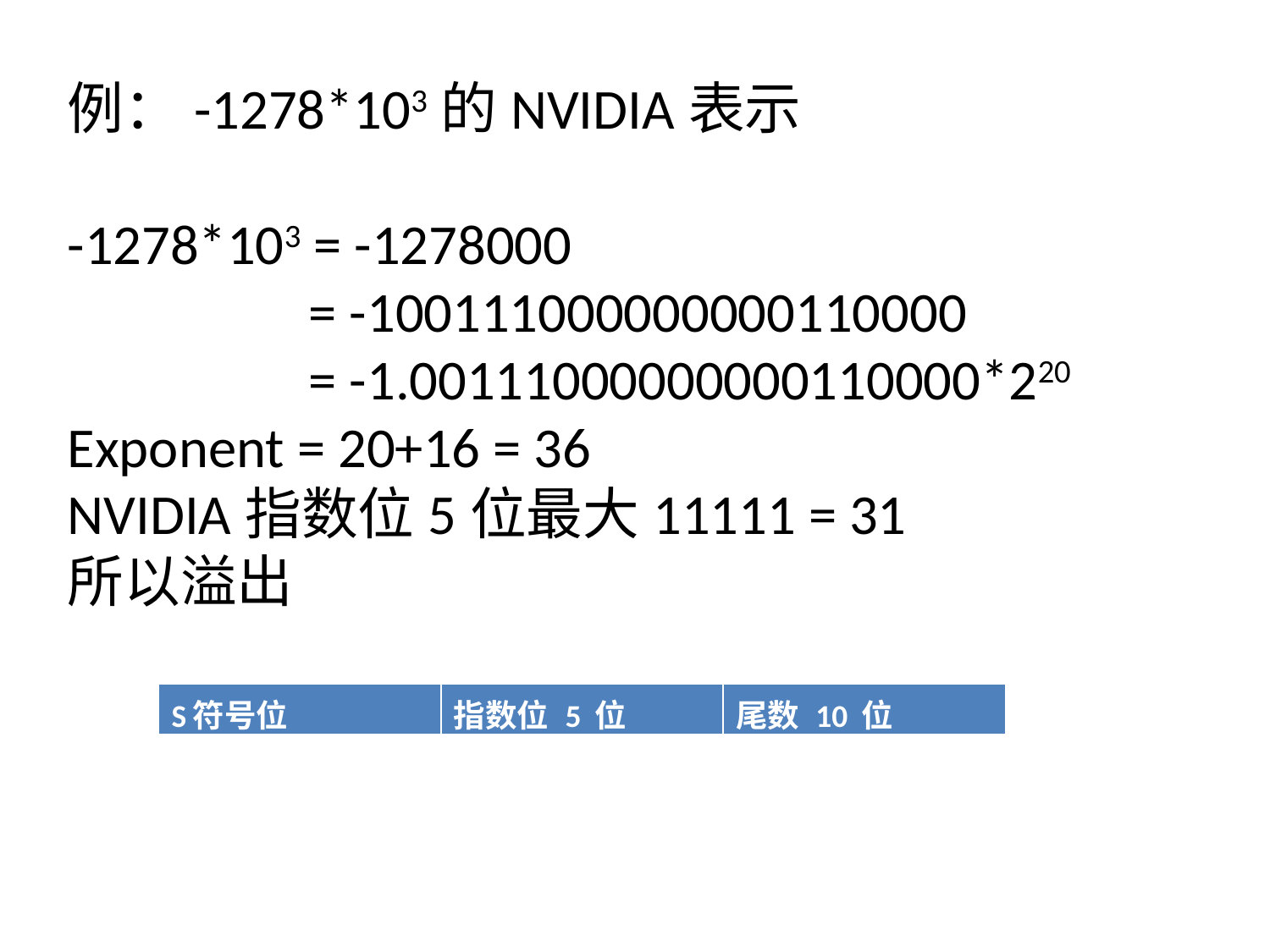

例：-1278*103的NVIDIA表示

-1278*103 = -1278000
                   = -100111000000000110000
                   = -1.00111000000000110000*220
Exponent = 20+16 = 36
NVIDIA指数位5位最大11111 = 31
所以溢出
| S符号位 | 指数位 5 位 | 尾数 10 位 |
| --- | --- | --- |